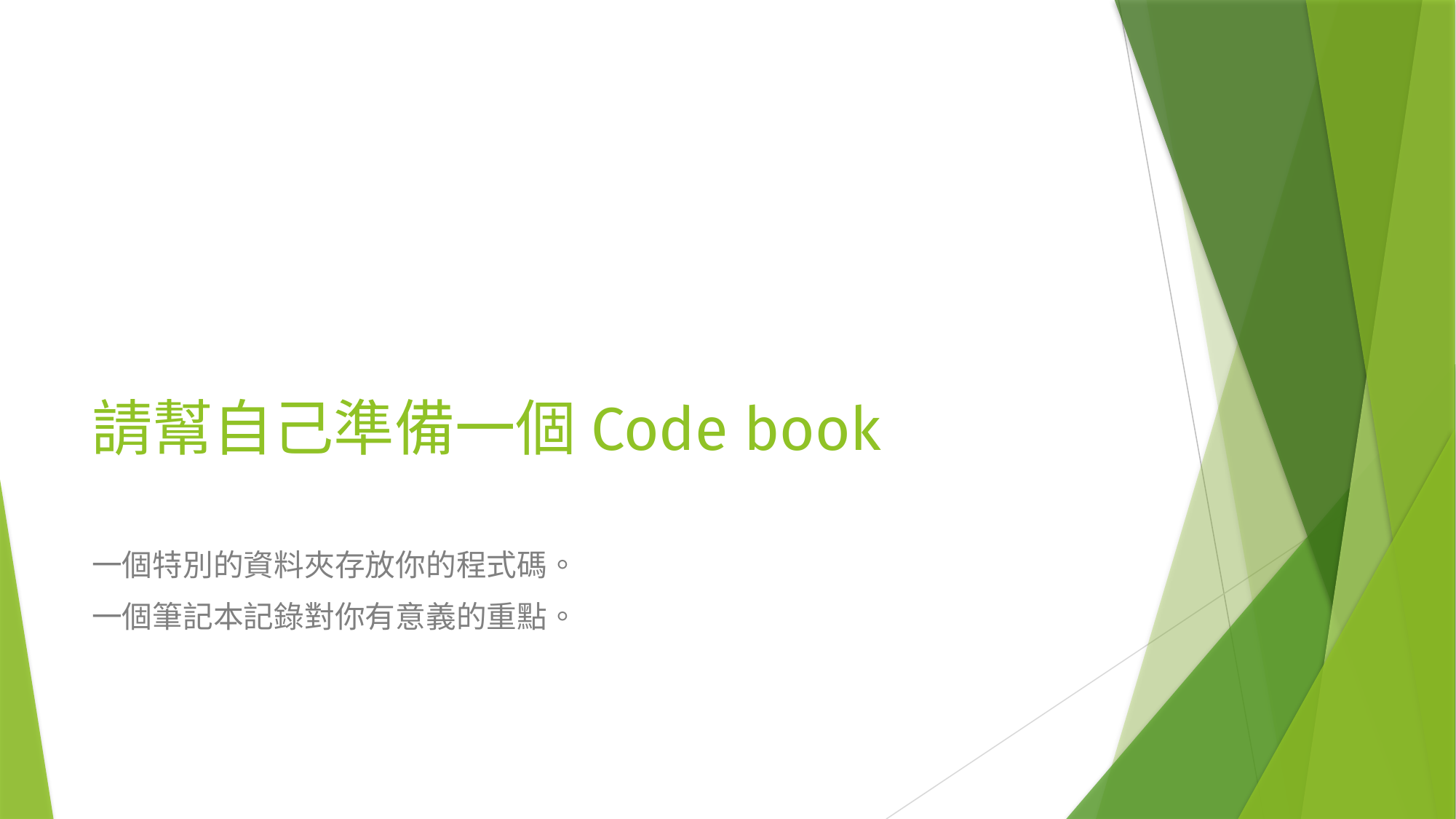

# 請幫自己準備一個Code book
一個特別的資料夾存放你的程式碼。
一個筆記本記錄對你有意義的重點。